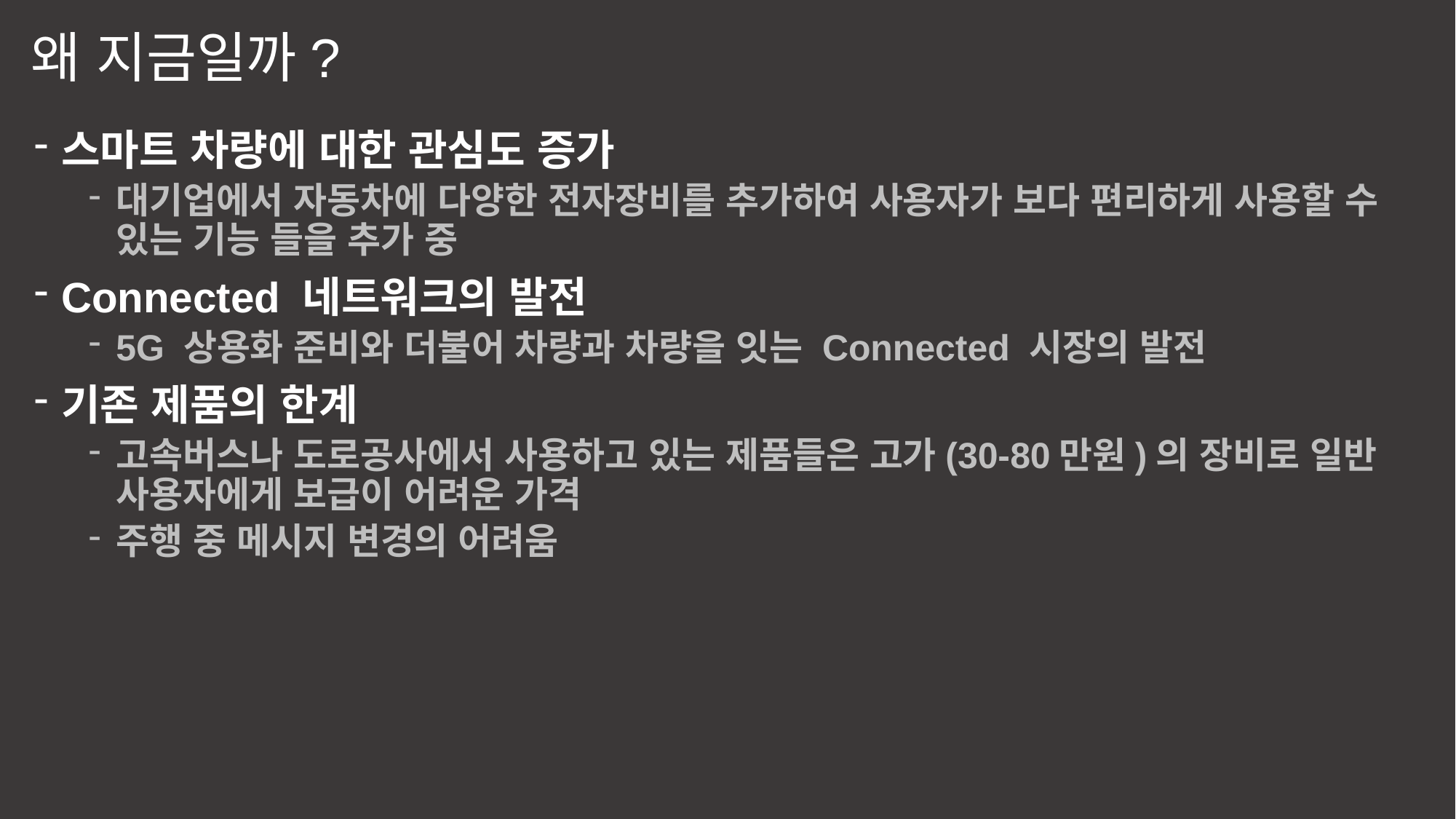

왜 지금일까?
스마트 차량에 대한 관심도 증가
대기업에서 자동차에 다양한 전자장비를 추가하여 사용자가 보다 편리하게 사용할 수 있는 기능 들을 추가 중
Connected 네트워크의 발전
5G 상용화 준비와 더불어 차량과 차량을 잇는 Connected 시장의 발전
기존 제품의 한계
고속버스나 도로공사에서 사용하고 있는 제품들은 고가(30-80만원)의 장비로 일반 사용자에게 보급이 어려운 가격
주행 중 메시지 변경의 어려움